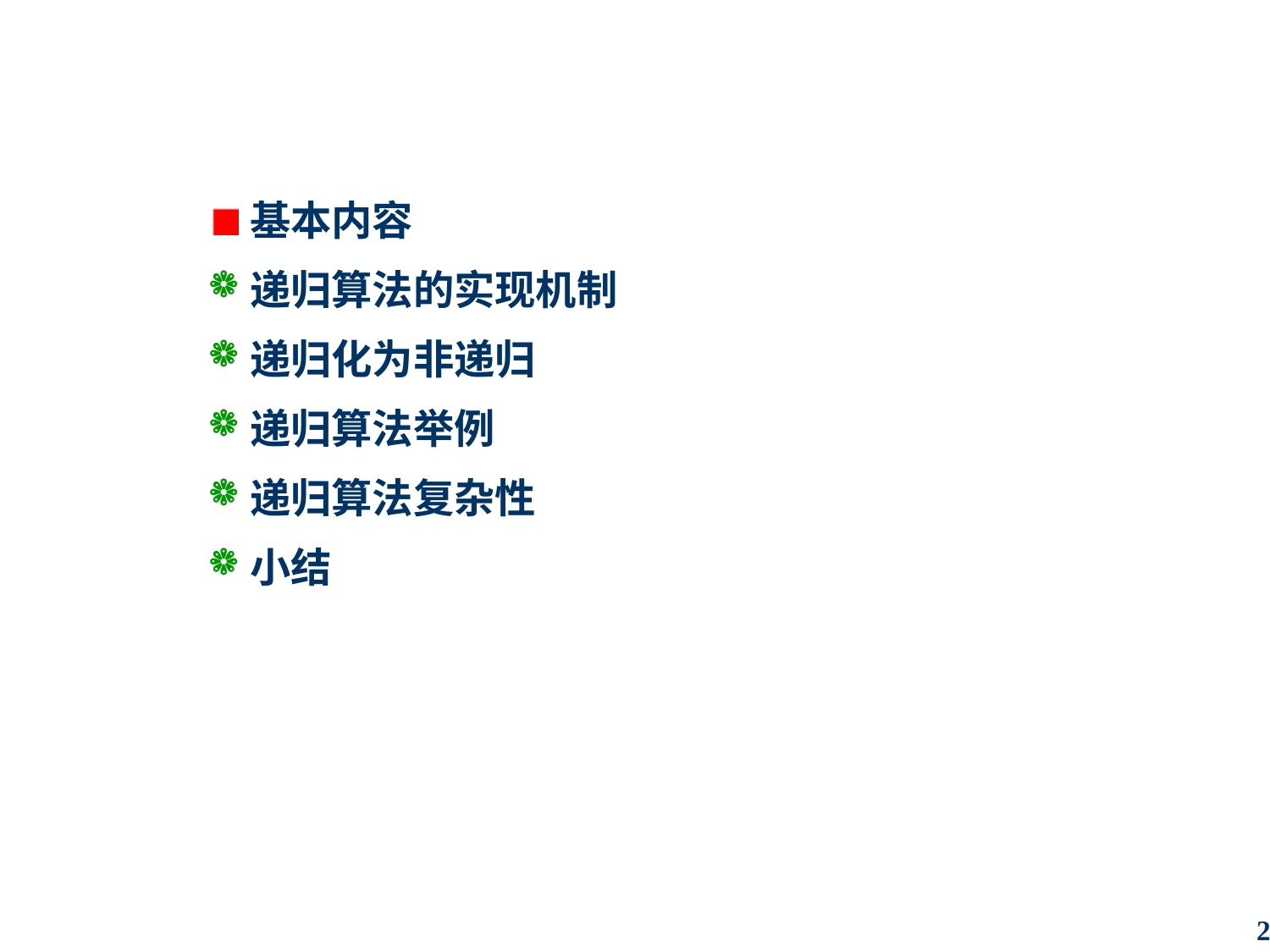

# 递归算法(Recursion)
基本内容
递归算法的实现机制
递归化为非递归
递归算法举例
递归算法复杂性
小结